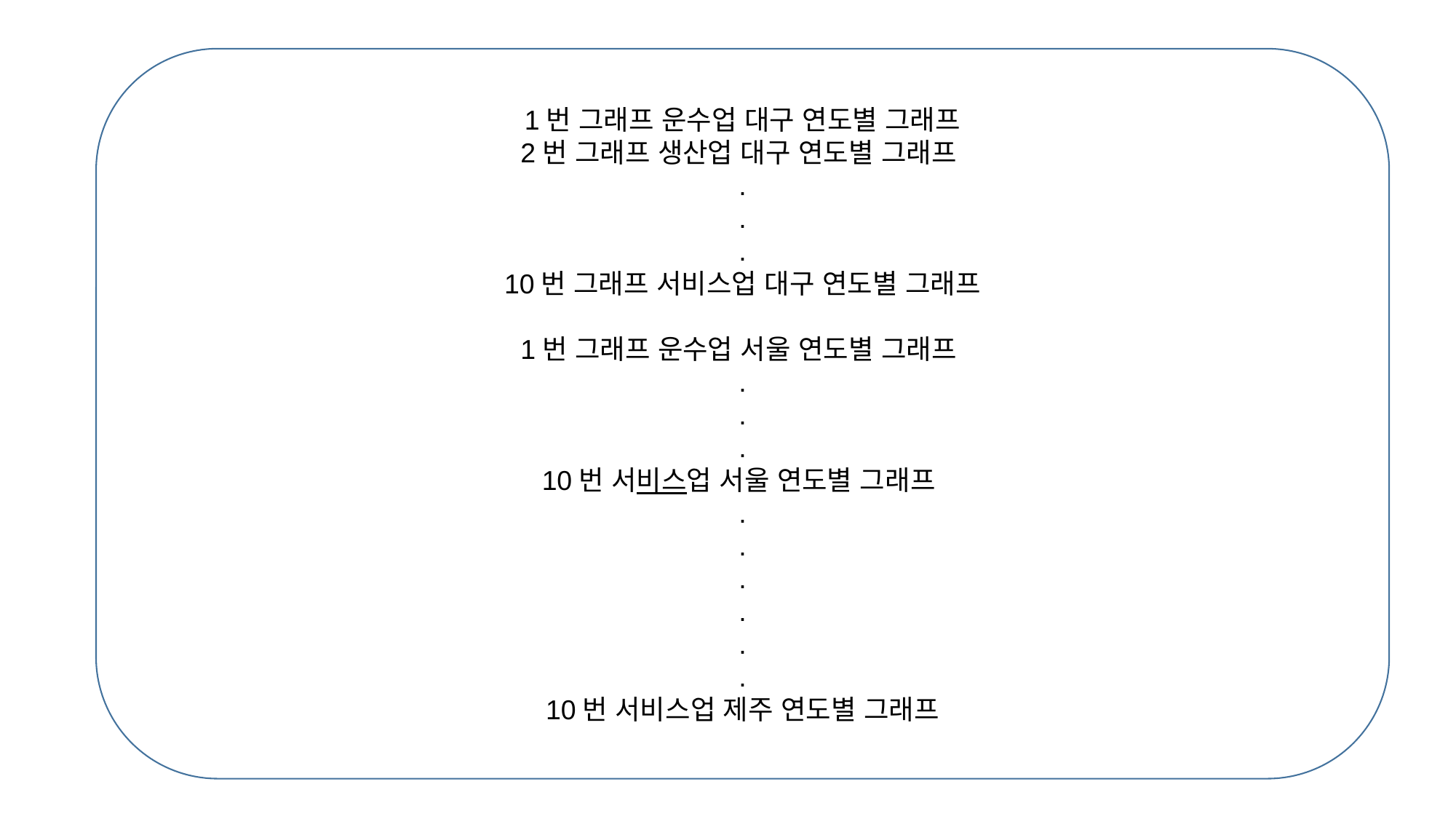

1번 그래프 운수업 대구 연도별 그래프
2번 그래프 생산업 대구 연도별 그래프
.
.
.
10번 그래프 서비스업 대구 연도별 그래프

1번 그래프 운수업 서울 연도별 그래프
.
.
.
10번 서비스업 서울 연도별 그래프
.
.
.
.
.
.
10번 서비스업 제주 연도별 그래프